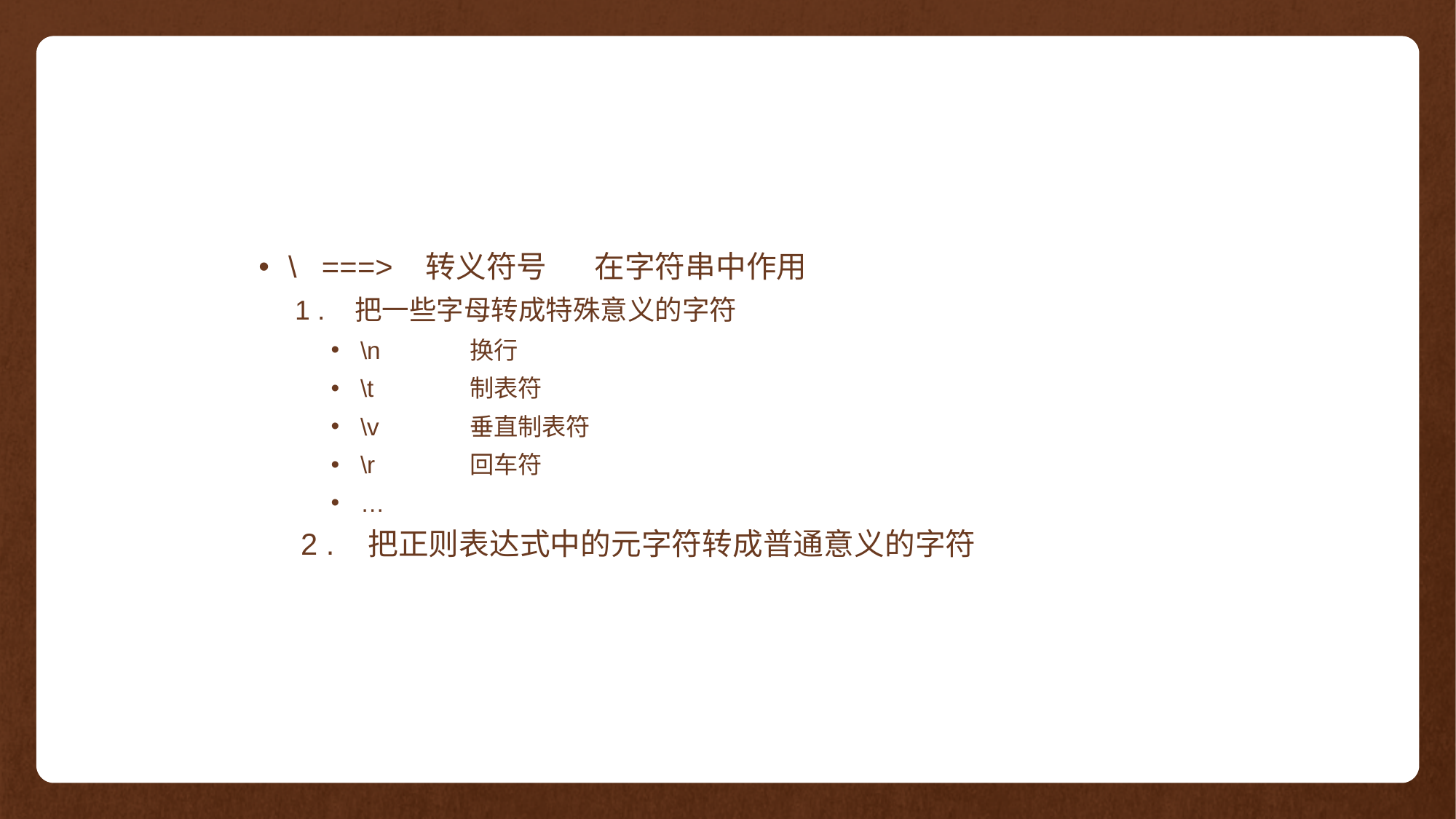

\   ===>   转义符号       在字符串中作用
1 .   把一些字母转成特殊意义的字符
\n	换行
\t	制表符
\v	垂直制表符
\r	回车符
…
     2 .	把正则表达式中的元字符转成普通意义的字符